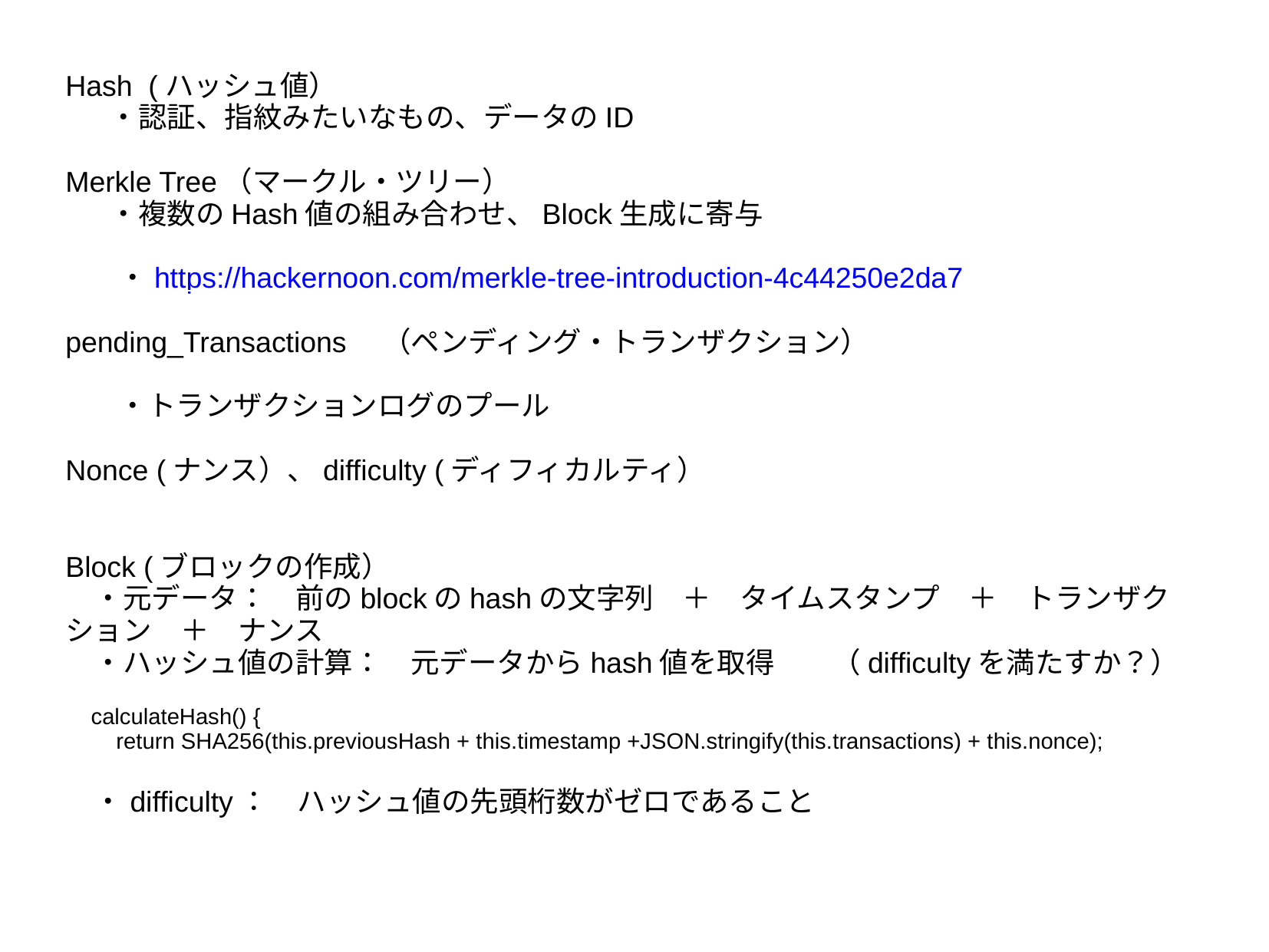

Hash  (ハッシュ値）
    ・認証、指紋みたいなもの、データのID

Merkle Tree（マークル・ツリー）
    ・複数のHash値の組み合わせ、Block生成に寄与

     ・https://hackernoon.com/merkle-tree-introduction-4c44250e2da7

pending_Transactions　（ペンディング・トランザクション）

     ・トランザクションログのプール

Nonce (ナンス）、difficulty (ディフィカルティ）

Block (ブロックの作成）
　・元データ：　前のblockのhashの文字列　＋　タイムスタンプ　＋　トランザクション　＋　ナンス
　・ハッシュ値の計算：　元データからhash値を取得　　（difficultyを満たすか？）

    calculateHash() {
        return SHA256(this.previousHash + this.timestamp +JSON.stringify(this.transactions) + this.nonce);

　・difficulty：　ハッシュ値の先頭桁数がゼロであること